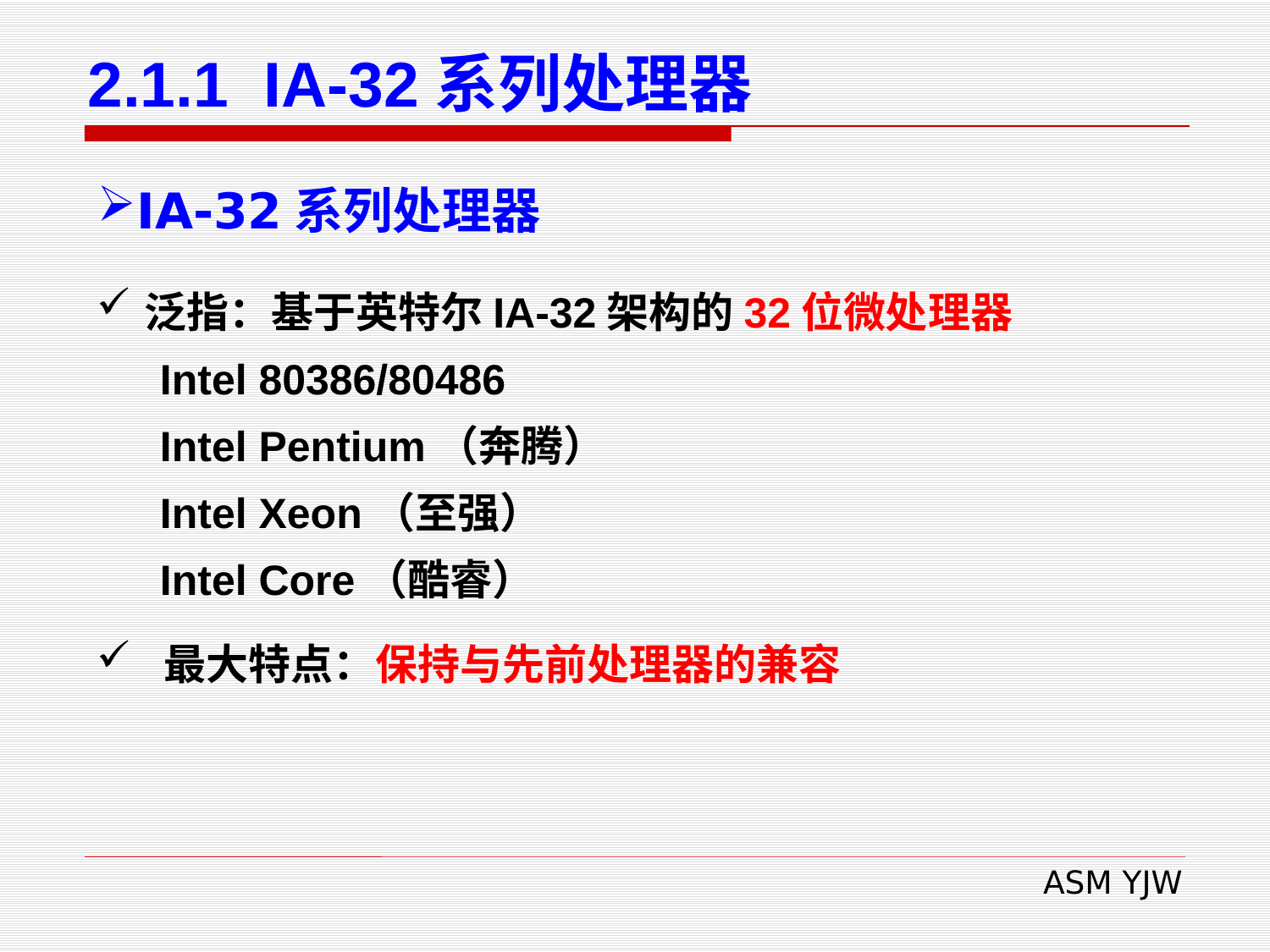

# 2.1.1  IA-32系列处理器
IA-32系列处理器
泛指：基于英特尔IA-32架构的32位微处理器
Intel 80386/80486
Intel Pentium（奔腾）
Intel Xeon（至强）
Intel Core（酷睿）
 最大特点：保持与先前处理器的兼容